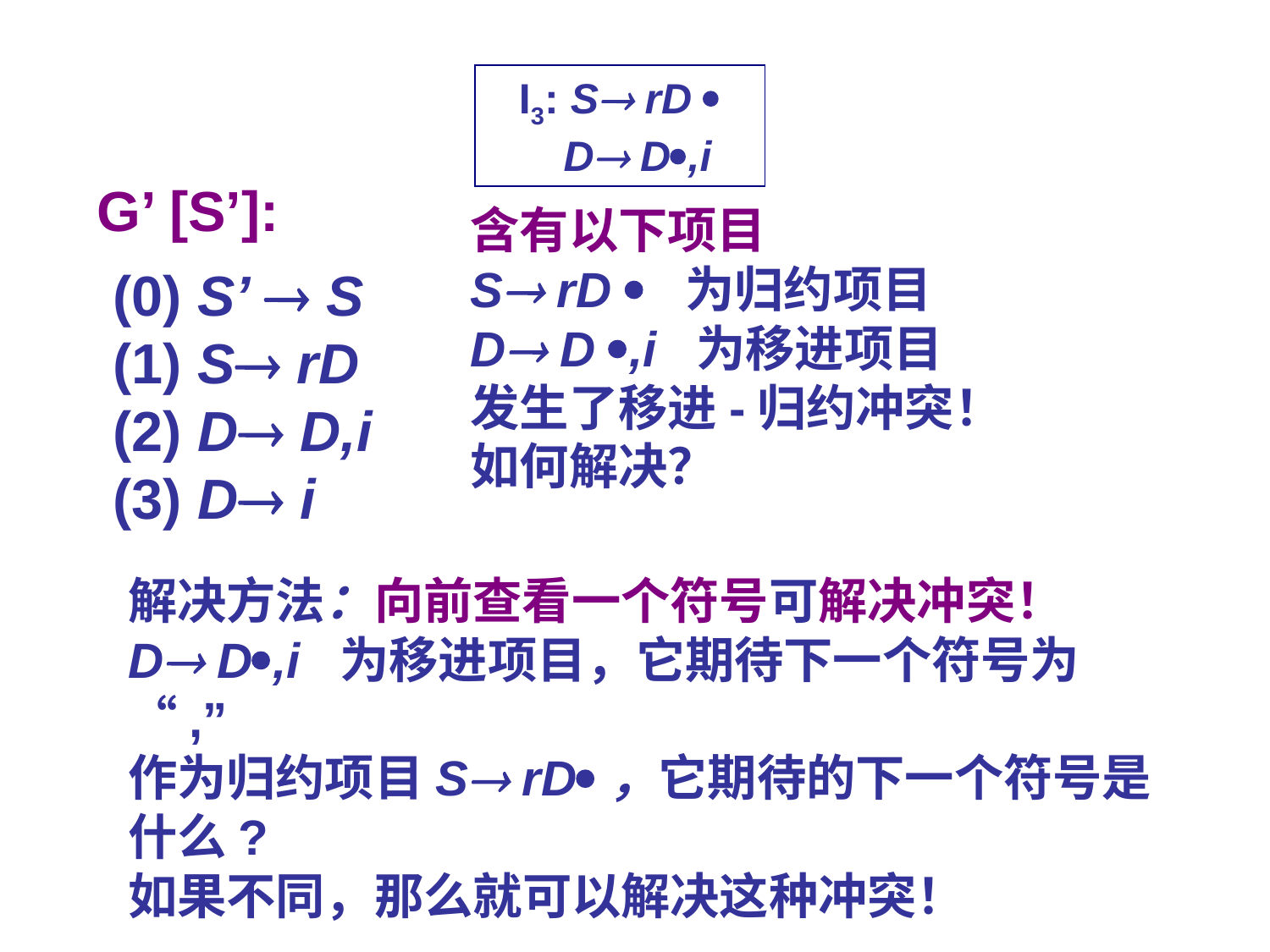

I3: S→ rD •
   D→ D•,i
G’ [S’]:

 (0) S’ → S
 (1) S→ rD
 (2) D→ D,i
 (3) D→ i
含有以下项目
S→ rD •  为归约项目
D→ D •,i  为移进项目
发生了移进-归约冲突！
如何解决？
解决方法：向前查看一个符号可解决冲突！
D→ D•,i  为移进项目，它期待下一个符号为“,”
作为归约项目S→ rD•，它期待的下一个符号是什么?
如果不同，那么就可以解决这种冲突！